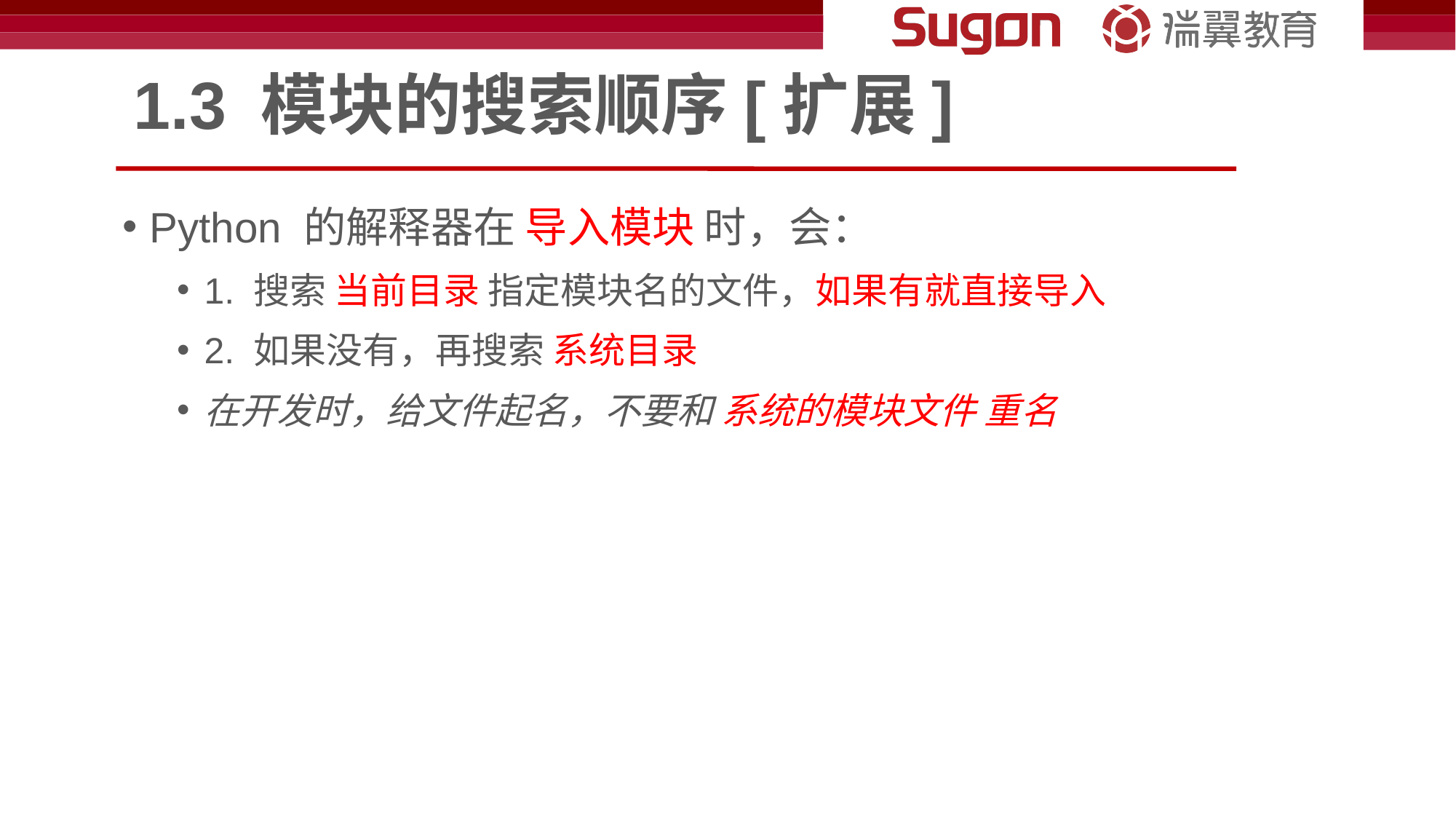

# 1.3 模块的搜索顺序[扩展]
Python 的解释器在 导入模块 时，会：
1. 搜索 当前目录 指定模块名的文件，如果有就直接导入
2. 如果没有，再搜索 系统目录
在开发时，给文件起名，不要和 系统的模块文件 重名